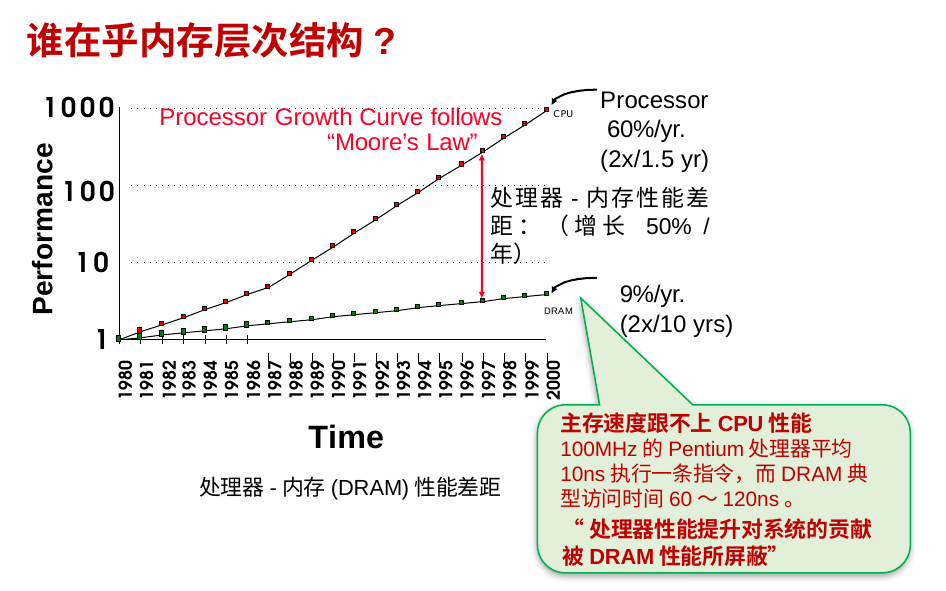

# 谁在乎内存层次结构?
Processor  60%/yr.  (2x/1.5 yr)
1000

Processor Growth Curve follows
“Moore’s Law”
CPU

Performance
100
处理器-内存性能差距：（增长 50% / 年）
10
9%/yr.  (2x/10 yrs)
DRAM
1
1980
1981
1982
1983
1984
1985
1986
1987
1988
1989
1990
1991
1992
1993
1994
1995
1996
1997
1998
1999
2000

主存速度跟不上CPU性能
100MHz的Pentium处理器平均10ns执行一条指令，而DRAM典型访问时间60～120ns。
“处理器性能提升对系统的贡献被DRAM性能所屏蔽”
Time
处理器-内存(DRAM)性能差距